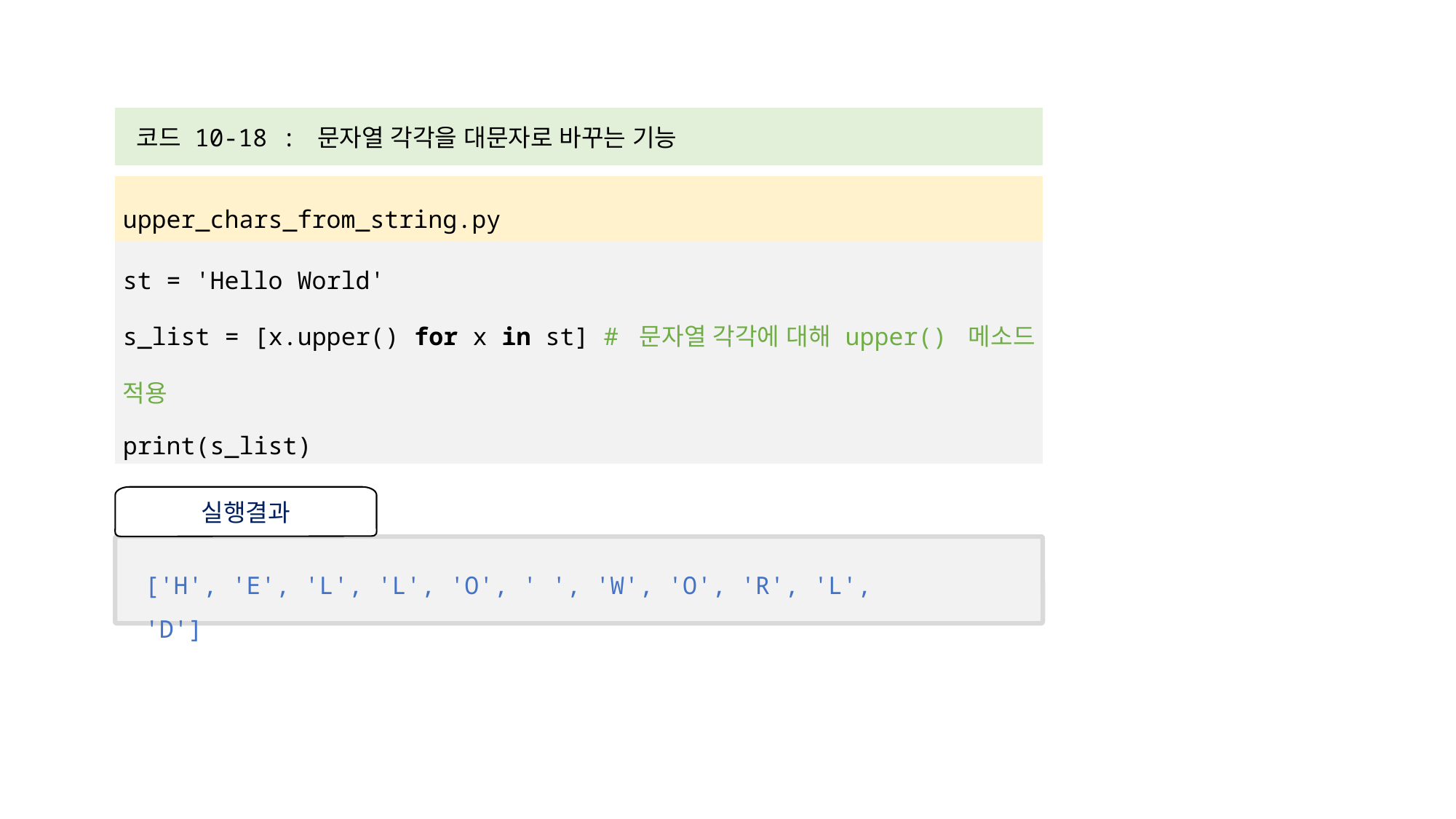

| 코드 10-18 : 문자열 각각을 대문자로 바꾸는 기능 |
| --- |
|  |
| upper\_chars\_from\_string.py |
| st = 'Hello World' s\_list = [x.upper() for x in st] # 문자열 각각에 대해 upper() 메소드 적용 print(s\_list) |
실행결과

['H', 'E', 'L', 'L', 'O', ' ', 'W', 'O', 'R', 'L', 'D']